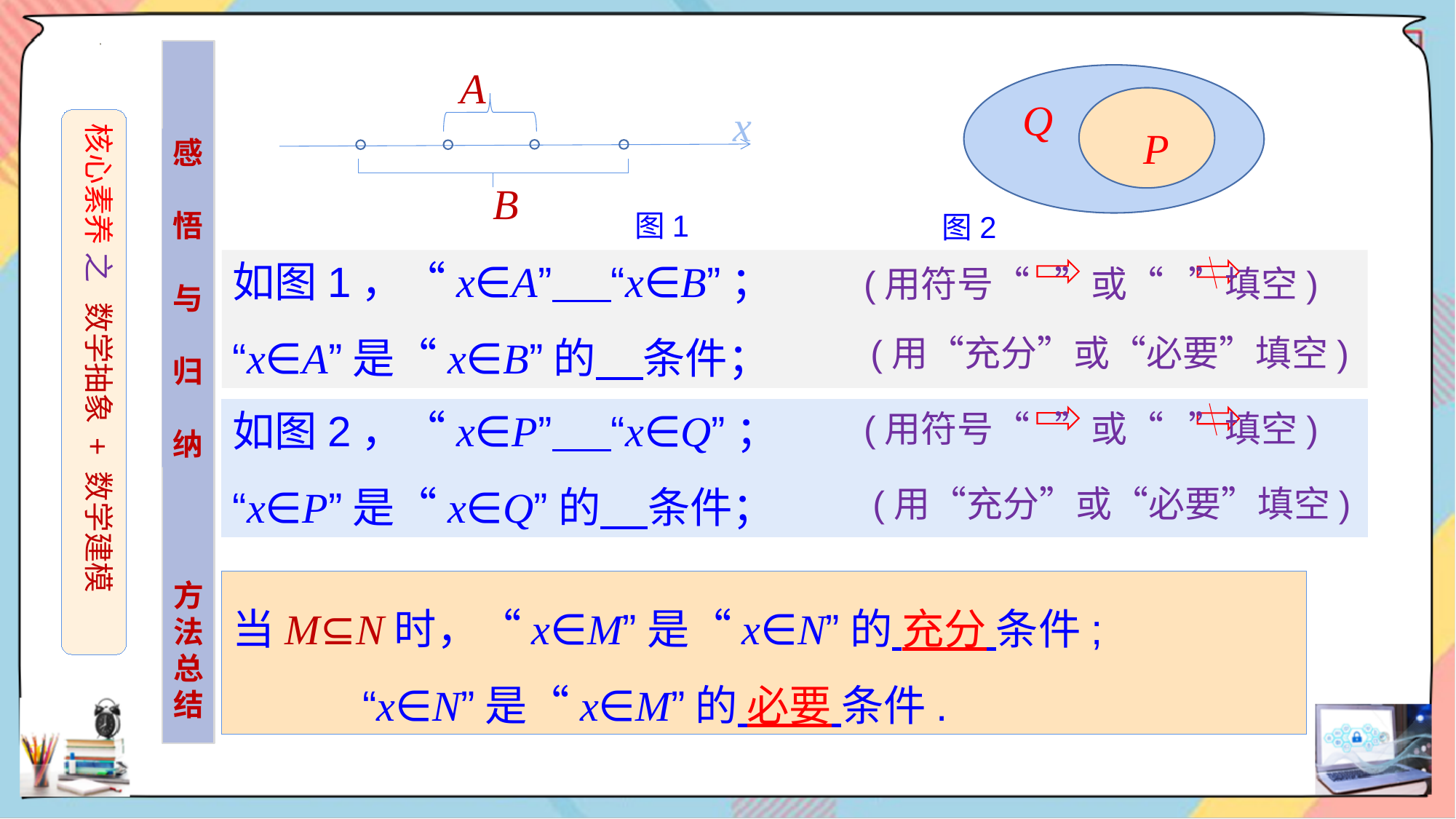

A

B
x
图1

Q

P
核心素养 之   数学抽象 + 数学建模
感

悟

与

归

纳
图2
(用符号“   ”或“   ”填空)

如图1，“x∈A”     “x∈B”；
“x∈A”是“x∈B”的     条件；
(用“充分”或“必要”填空)
(用符号“   ”或“   ”填空)

如图2，“x∈P”     “x∈Q”；
“x∈P”是“x∈Q”的     条件；
(用“充分”或“必要”填空)
方法总结
当M⊆N时，“x∈M”是“x∈N”的 充分 条件;
           “x∈N”是“x∈M”的 必要 条件.